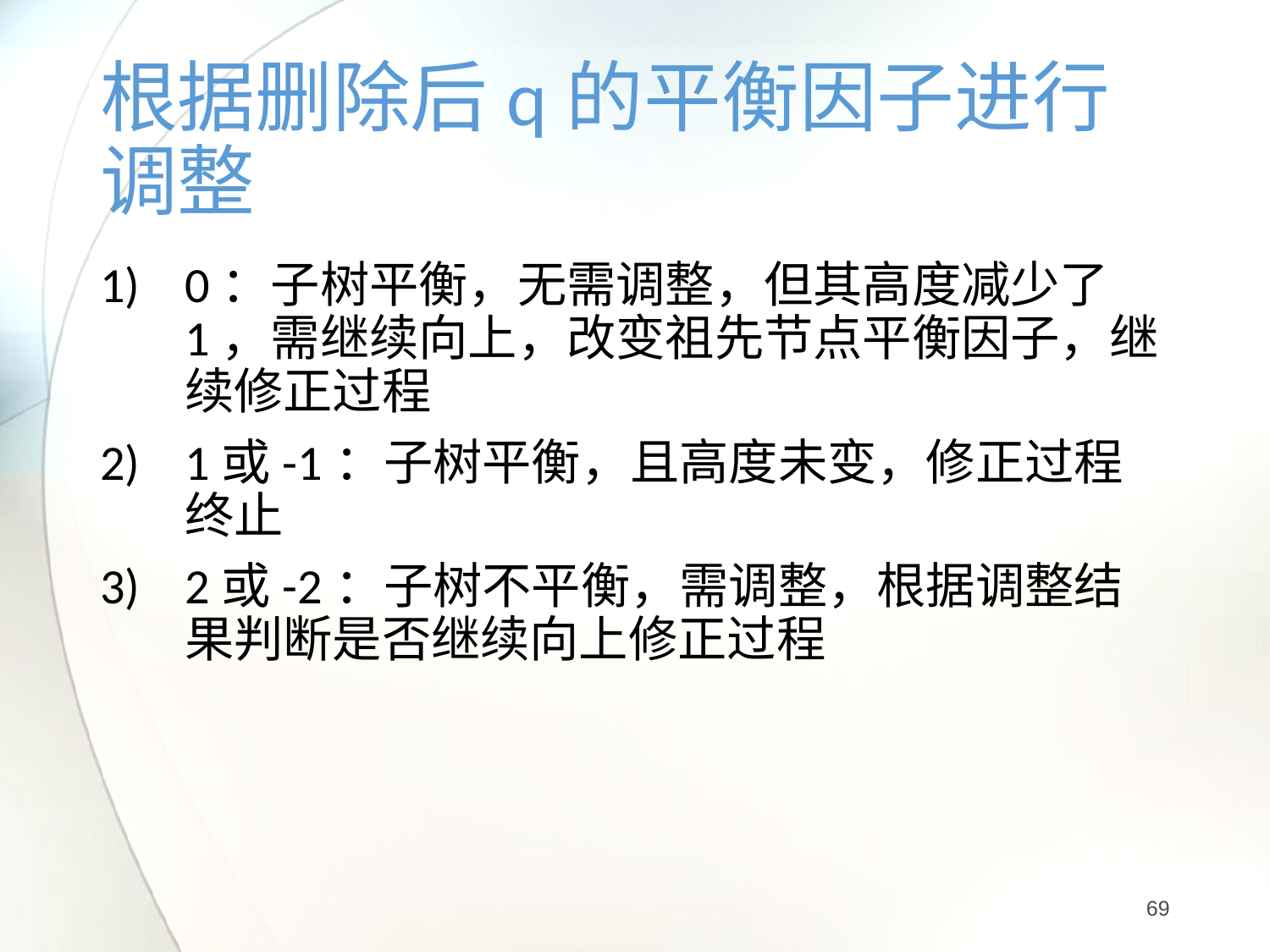

# 根据删除后q的平衡因子进行调整
0：子树平衡，无需调整，但其高度减少了1，需继续向上，改变祖先节点平衡因子，继续修正过程
1或-1：子树平衡，且高度未变，修正过程终止
2或-2：子树不平衡，需调整，根据调整结果判断是否继续向上修正过程
69